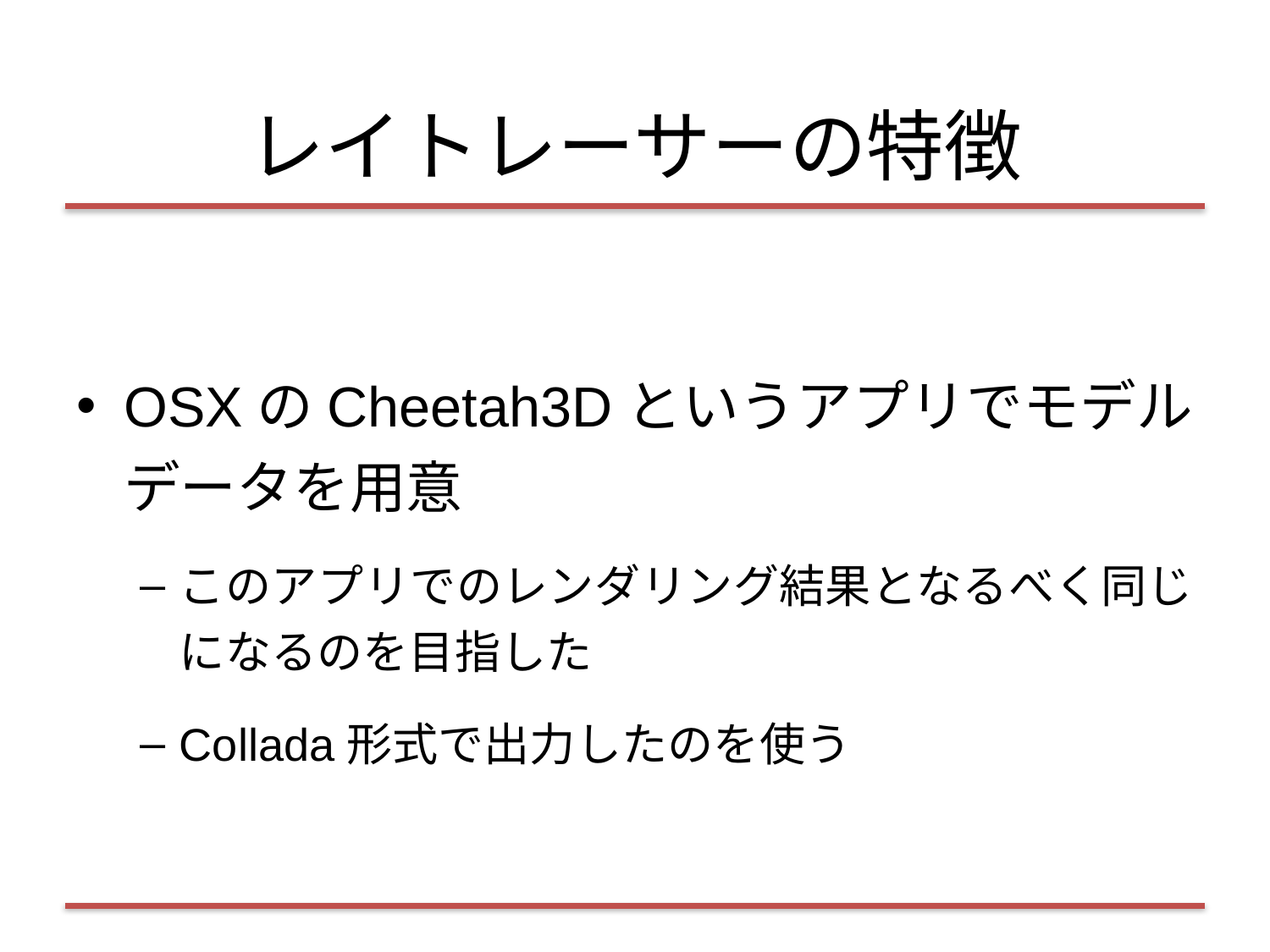

# レイトレーサーの特徴
OSXのCheetah3Dというアプリでモデルデータを用意
このアプリでのレンダリング結果となるべく同じになるのを目指した
Collada形式で出力したのを使う